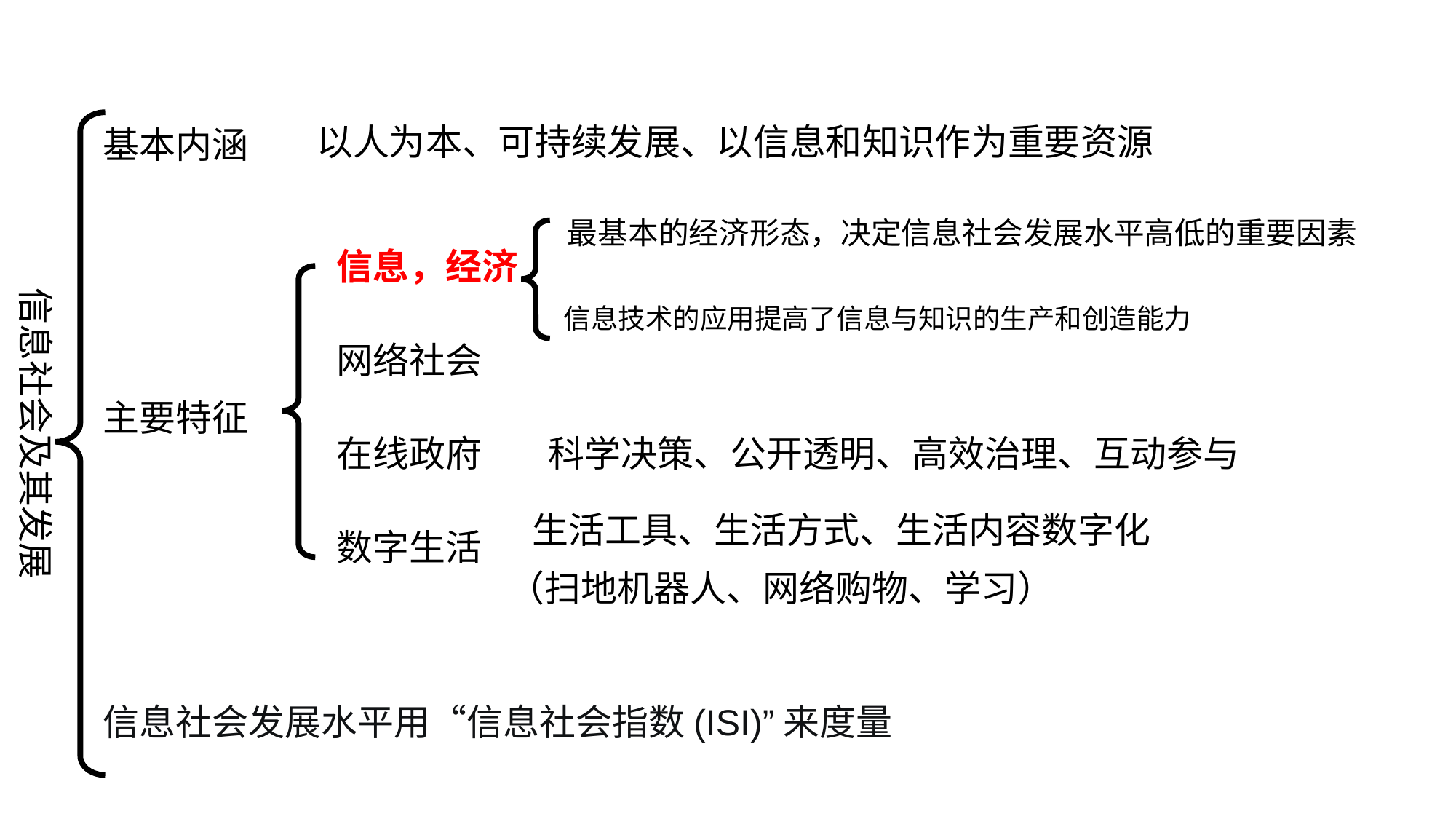

以人为本、可持续发展、以信息和知识作为重要资源
基本内涵
最基本的经济形态，决定信息社会发展水平高低的重要因素

信息，经济

信息社会及其发展
信息技术的应用提高了信息与知识的生产和创造能力
网络社会
主要特征
科学决策、公开透明、高效治理、互动参与
在线政府
生活工具、生活方式、生活内容数字化
数字生活
（扫地机器人、网络购物、学习）
信息社会发展水平用“信息社会指数(ISI)”来度量